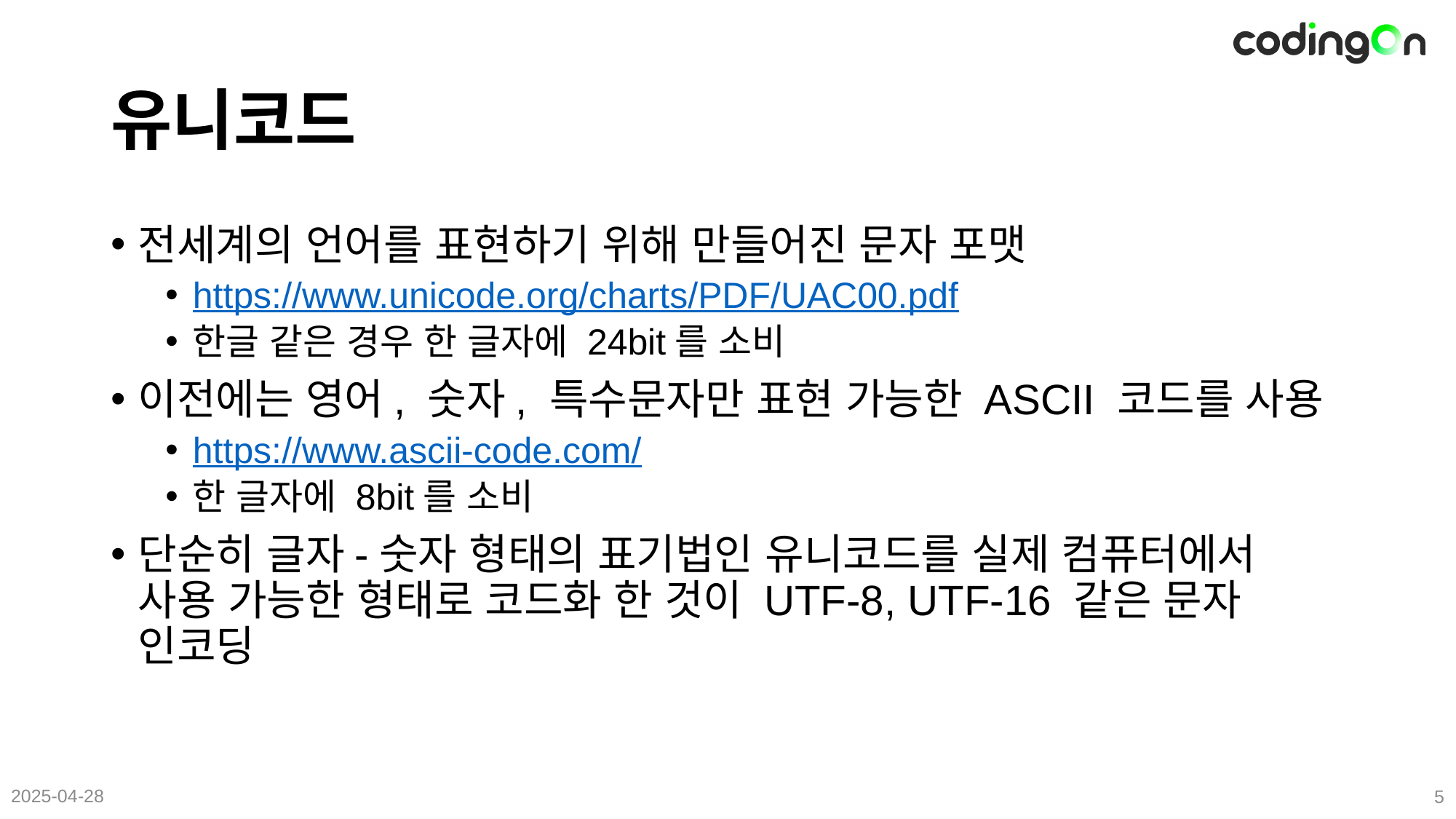

# 유니코드
전세계의 언어를 표현하기 위해 만들어진 문자 포맷
https://www.unicode.org/charts/PDF/UAC00.pdf
한글 같은 경우 한 글자에 24bit를 소비
이전에는 영어, 숫자, 특수문자만 표현 가능한 ASCII 코드를 사용
https://www.ascii-code.com/
한 글자에 8bit를 소비
단순히 글자-숫자 형태의 표기법인 유니코드를 실제 컴퓨터에서 사용 가능한 형태로 코드화 한 것이 UTF-8, UTF-16 같은 문자 인코딩

2025-04-28
5